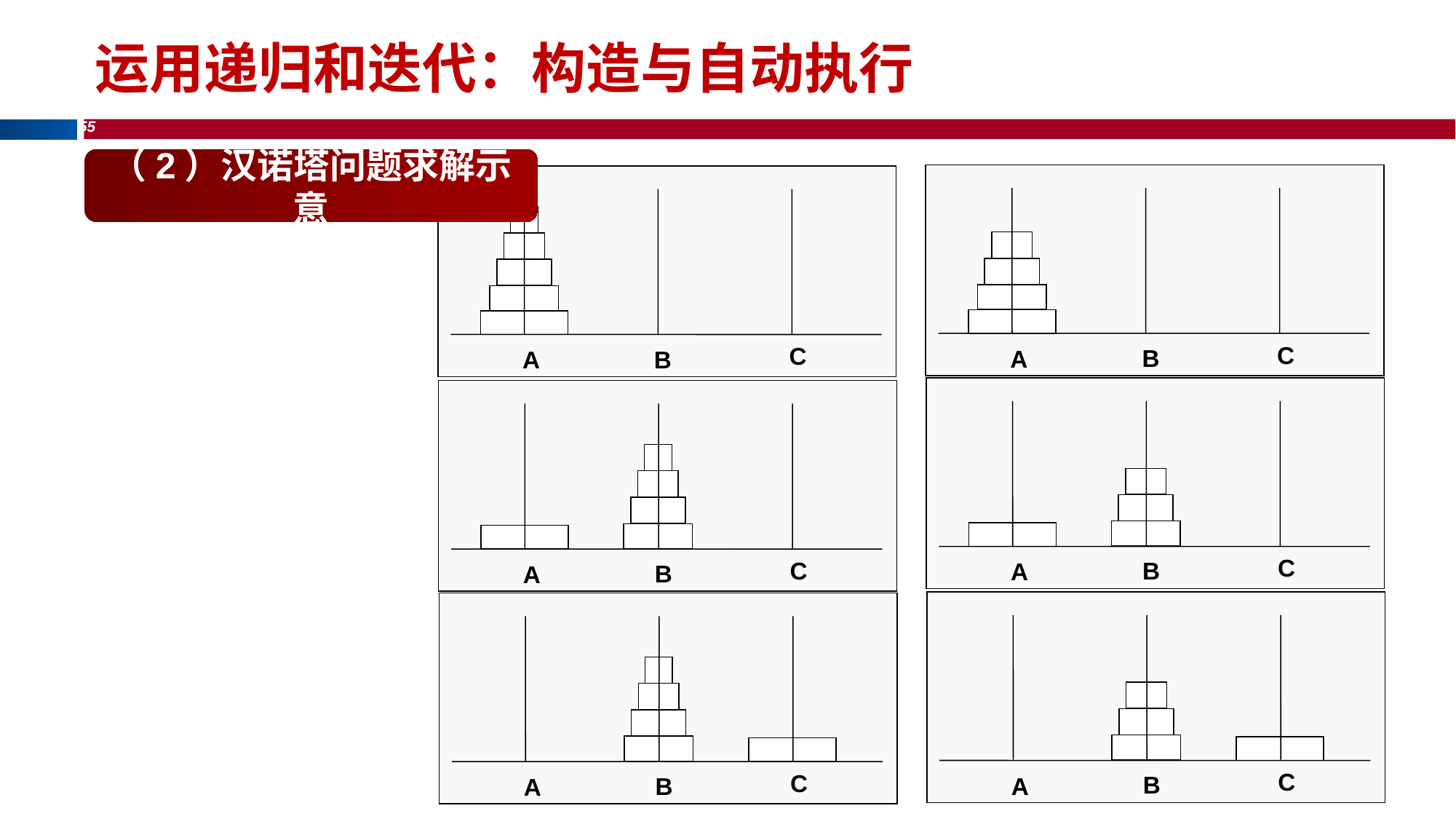

运用递归和迭代：构造与自动执行
（2）汉诺塔问题求解示意

C
B
A

C
B
A

C
B
A

C
B
A

C
B
A

C
B
A